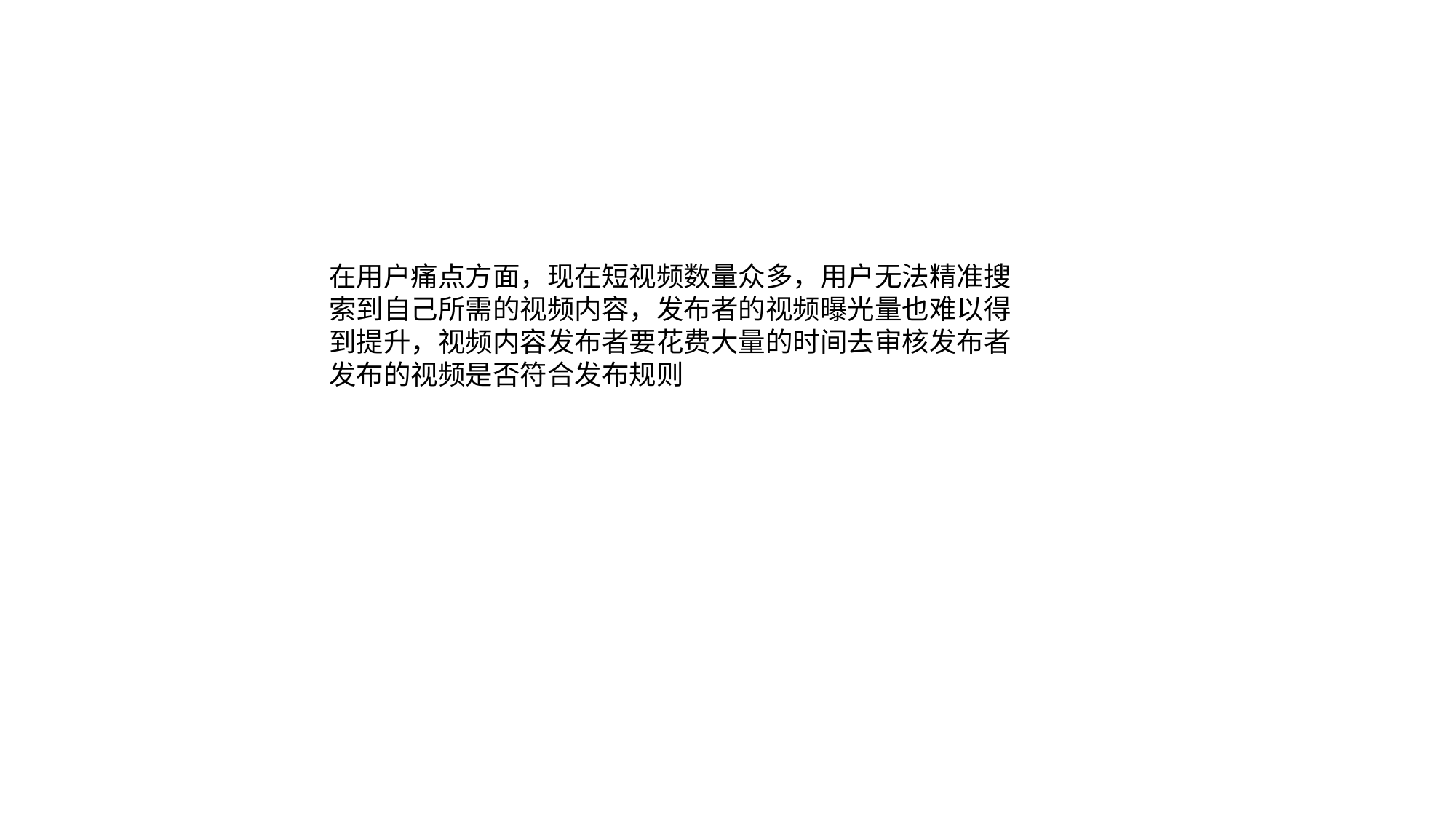

在用户痛点方面，现在短视频数量众多，用户无法精准搜索到自己所需的视频内容，发布者的视频曝光量也难以得到提升，视频内容发布者要花费大量的时间去审核发布者发布的视频是否符合发布规则